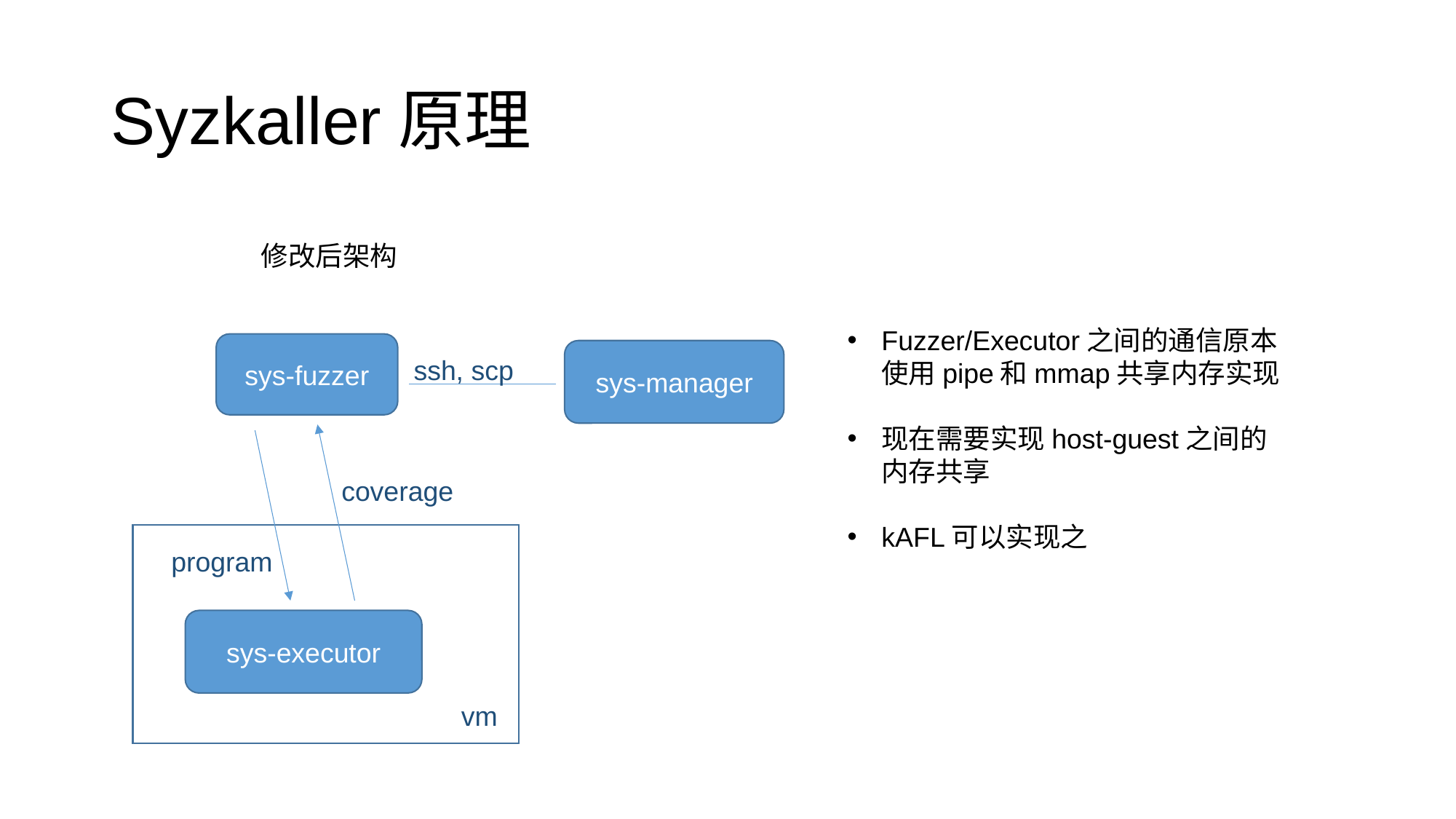

# Syzkaller原理
修改后架构
Fuzzer/Executor之间的通信原本使用pipe和mmap共享内存实现

现在需要实现host-guest之间的内存共享

kAFL可以实现之
sys-fuzzer
sys-manager
ssh, scp
coverage

program
sys-executor
vm